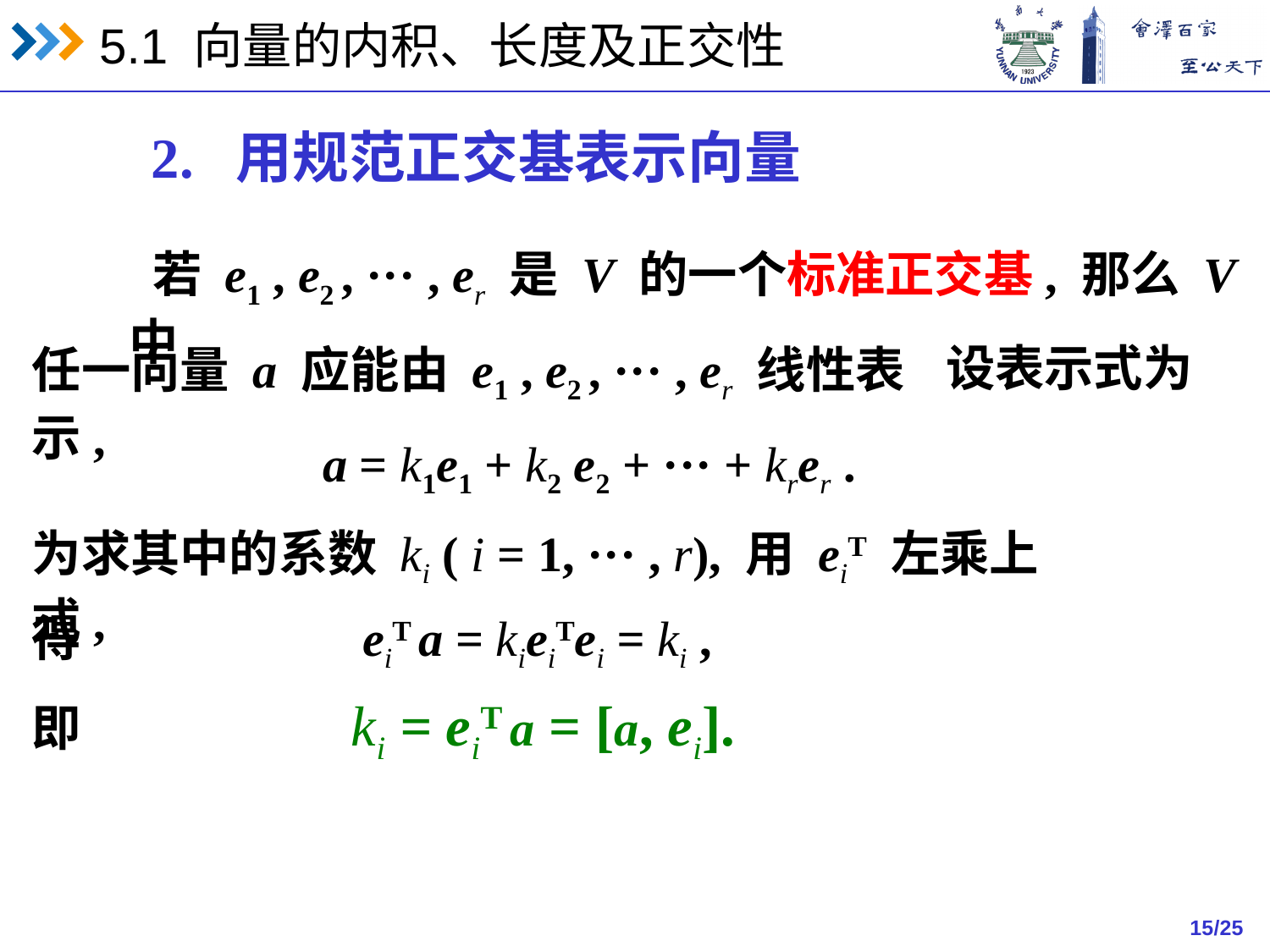

2.  用规范正交基表示向量
 若 e1 , e2 , ··· , er 是 V 的一个标准正交基, 那么 V 中
设表示式为
任一向量 a 应能由 e1 , e2 , ··· , er 线性表示,
 a = k1e1 + k2 e2 + ··· + krer .
为求其中的系数 ki ( i = 1, ··· , r), 用 eiT 左乘上式,
得                        eiT a = kieiTei = ki ,
即                       ki = eiT a = [a, ei].